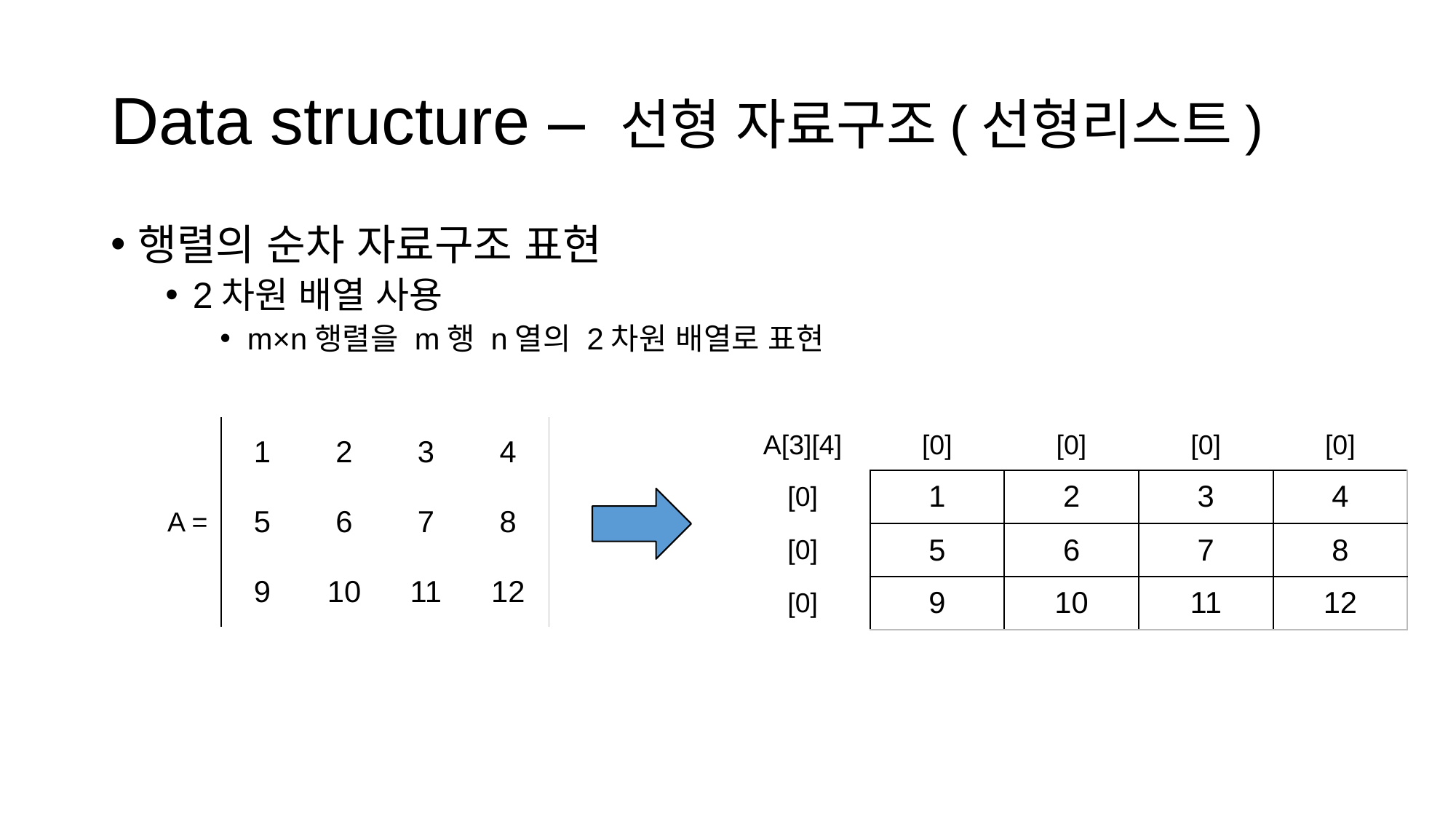

# Data structure – 선형 자료구조(선형리스트)
행렬의 순차 자료구조 표현
2차원 배열 사용
m×n행렬을 m행 n열의 2차원 배열로 표현

| A = | 1 | 2 | 3 | 4 |
| --- | --- | --- | --- | --- |
|  | 5 | 6 | 7 | 8 |
|  | 9 | 10 | 11 | 12 |
| A[3][4] | [0] | [0] | [0] | [0] |
| --- | --- | --- | --- | --- |
| [0] | 1 | 2 | 3 | 4 |
| [0] | 5 | 6 | 7 | 8 |
| [0] | 9 | 10 | 11 | 12 |